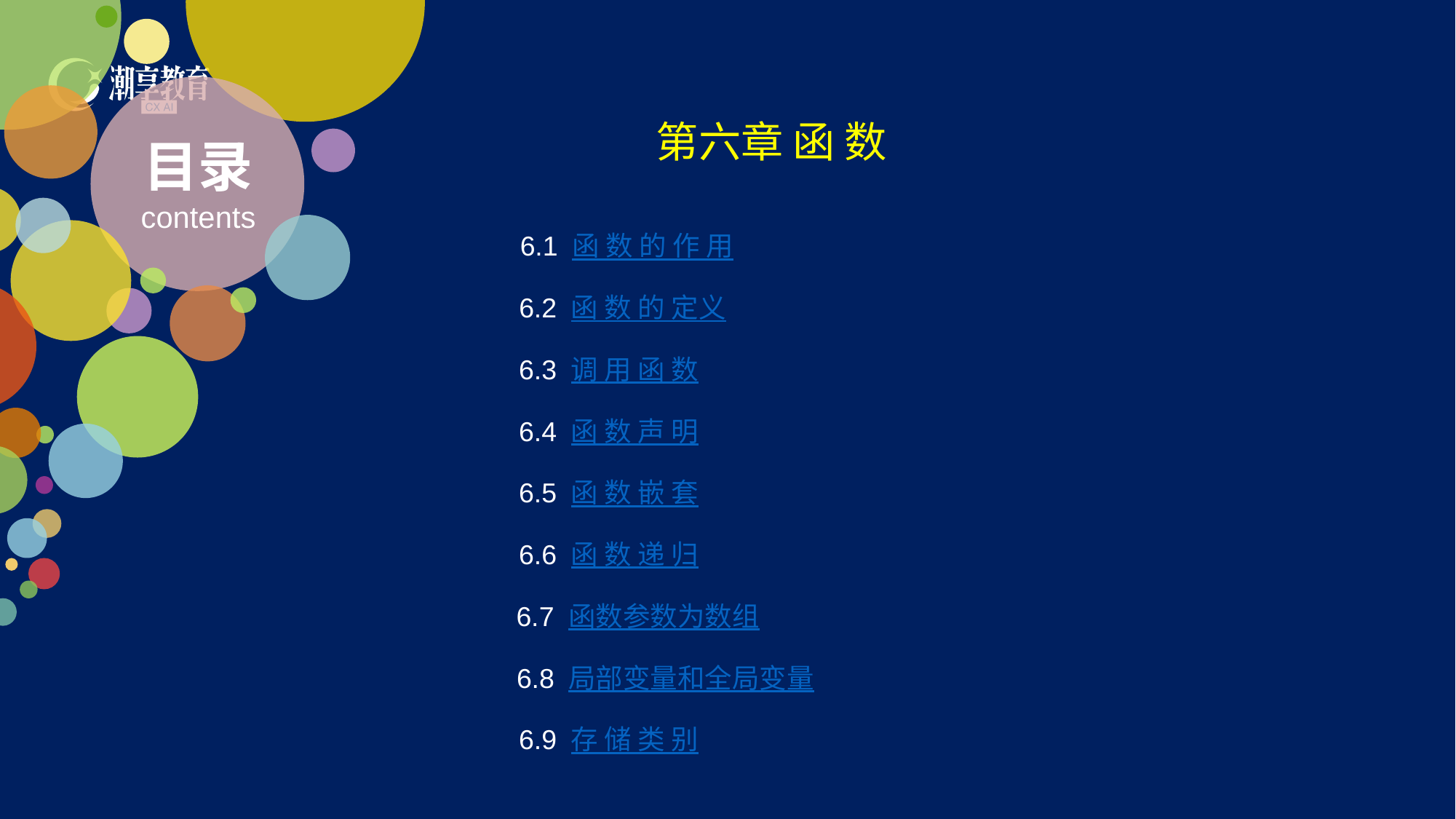

第六章 函 数

目录
contents

6.1 函 数 的 作 用

6.2 函 数 的 定义

6.3 调 用 函 数

6.4 函 数 声 明

6.5 函 数 嵌 套

6.6 函 数 递 归

6.7 函数参数为数组

6.8 局部变量和全局变量
6.9 存 储 类 别